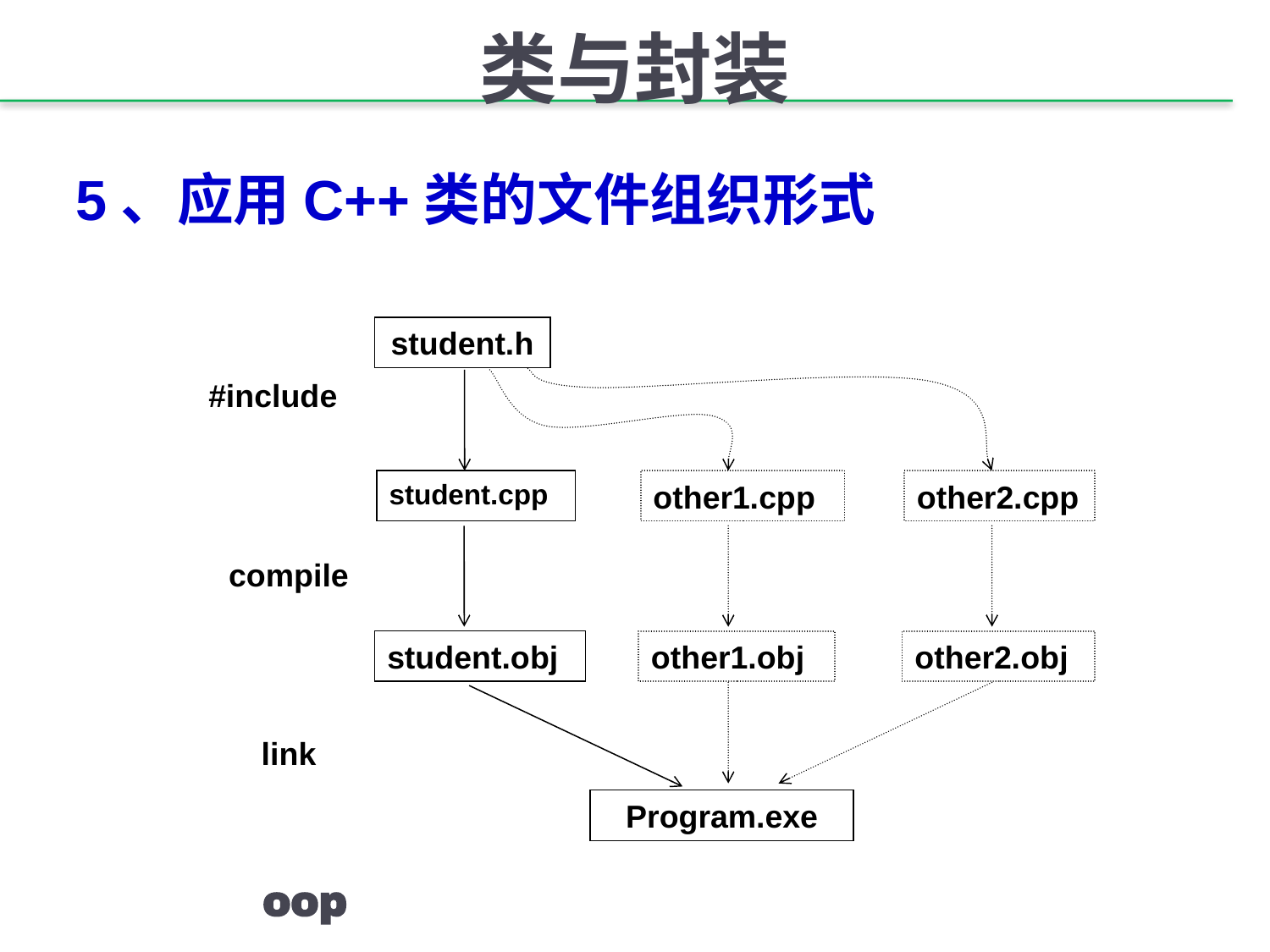

# 类与封装
5、应用C++类的文件组织形式
student.h

#include
student.cpp
other1.cpp
other2.cpp

compile
student.obj
other1.obj
other2.obj

link
Program.exe
oop